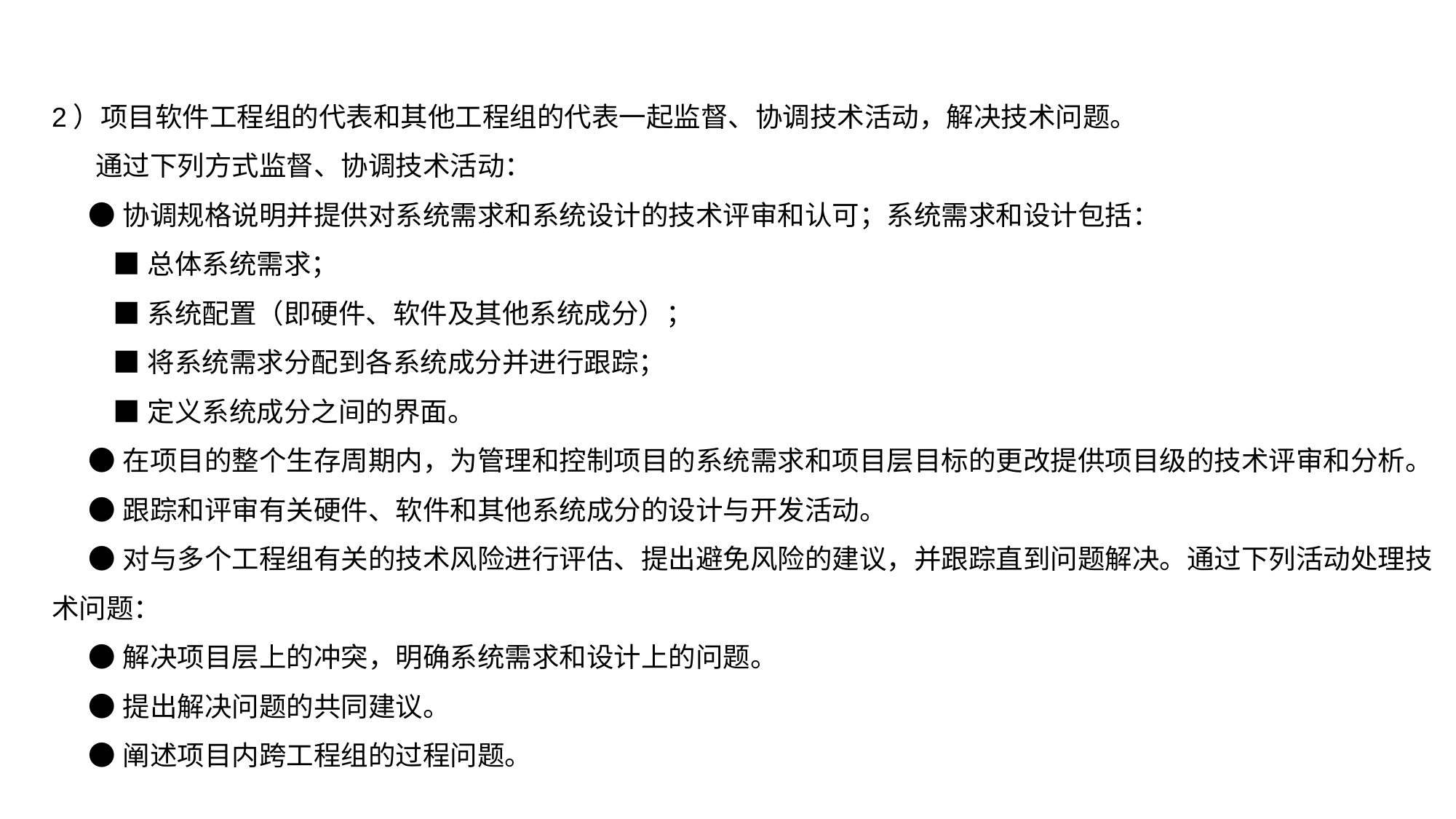

2）项目软件工程组的代表和其他工程组的代表一起监督、协调技术活动，解决技术问题。
      通过下列方式监督、协调技术活动：
      ●协调规格说明并提供对系统需求和系统设计的技术评审和认可；系统需求和设计包括：
          ■总体系统需求；
          ■系统配置（即硬件、软件及其他系统成分）；
          ■将系统需求分配到各系统成分并进行跟踪；
          ■定义系统成分之间的界面。
      ●在项目的整个生存周期内，为管理和控制项目的系统需求和项目层目标的更改提供项目级的技术评审和分析。
      ●跟踪和评审有关硬件、软件和其他系统成分的设计与开发活动。
      ●对与多个工程组有关的技术风险进行评估、提出避免风险的建议，并跟踪直到问题解决。通过下列活动处理技术问题：
      ●解决项目层上的冲突，明确系统需求和设计上的问题。
      ●提出解决问题的共同建议。
      ●阐述项目内跨工程组的过程问题。